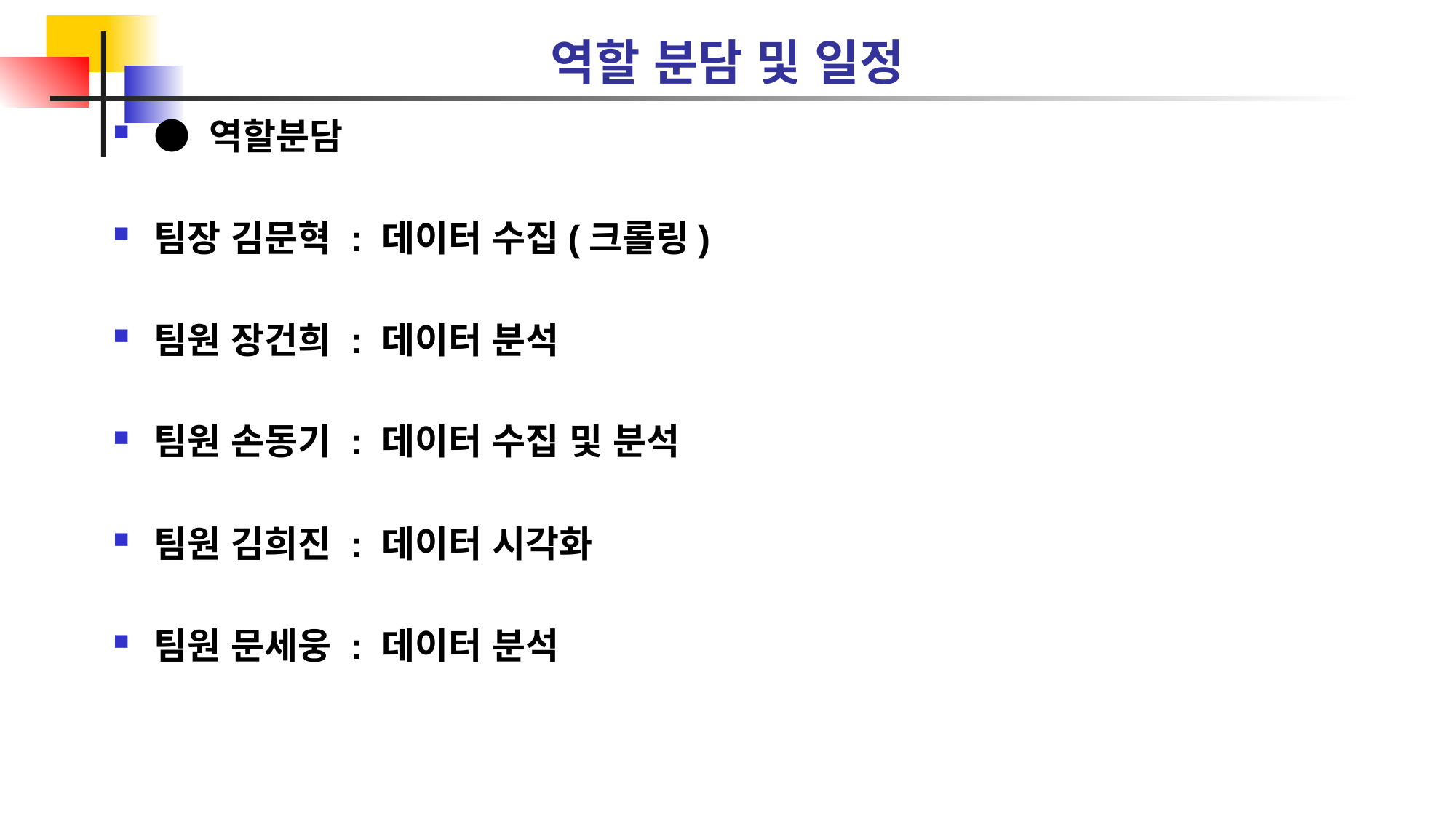

# 역할 분담 및 일정
● 역할분담

팀장 김문혁 : 데이터 수집(크롤링)

팀원 장건희 : 데이터 분석

팀원 손동기 : 데이터 수집 및 분석

팀원 김희진 : 데이터 시각화

팀원 문세웅 : 데이터 분석